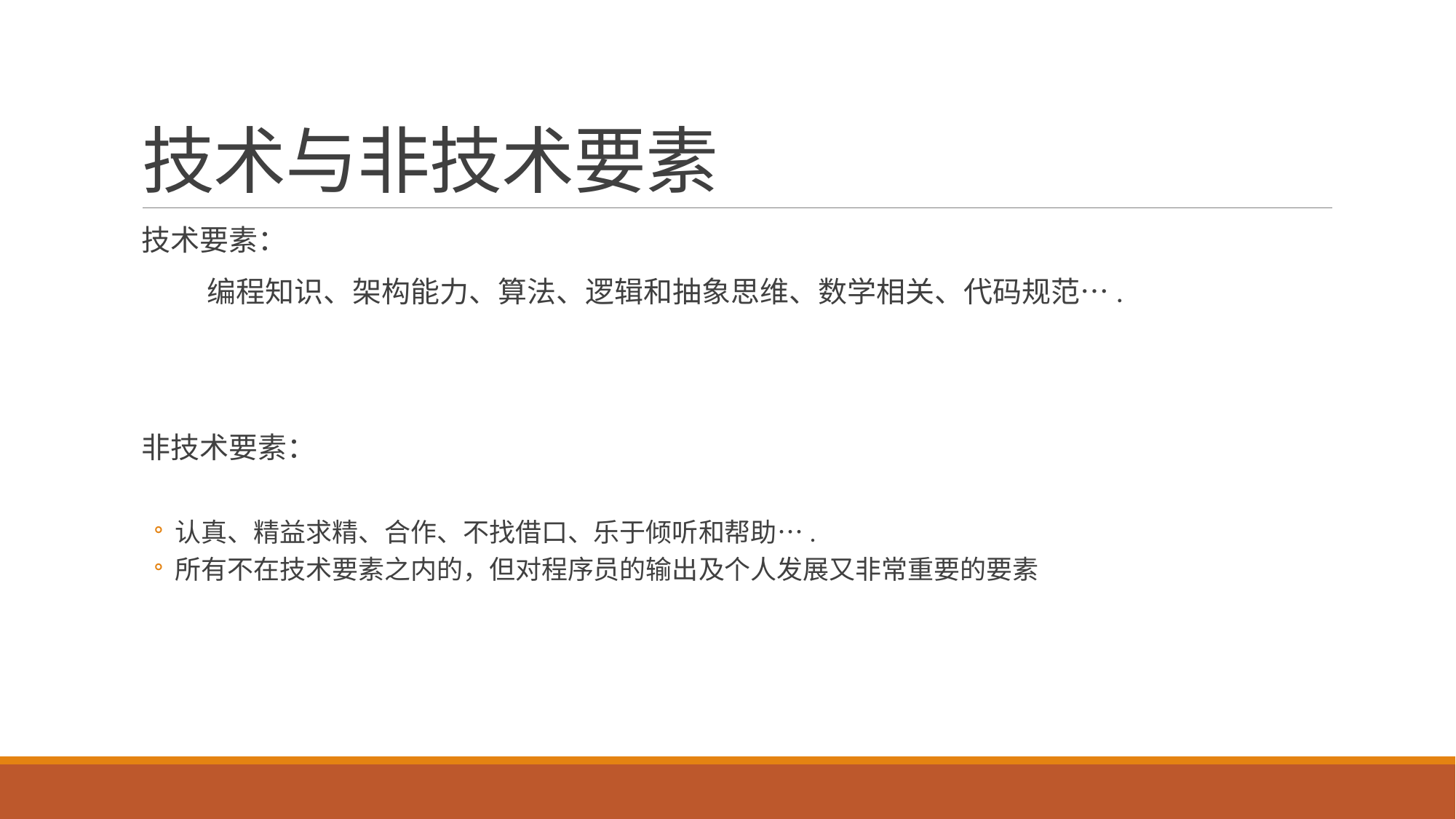

# 技术与非技术要素
技术要素：
         编程知识、架构能力、算法、逻辑和抽象思维、数学相关、代码规范….

非技术要素：

认真、精益求精、合作、不找借口、乐于倾听和帮助….
所有不在技术要素之内的，但对程序员的输出及个人发展又非常重要的要素